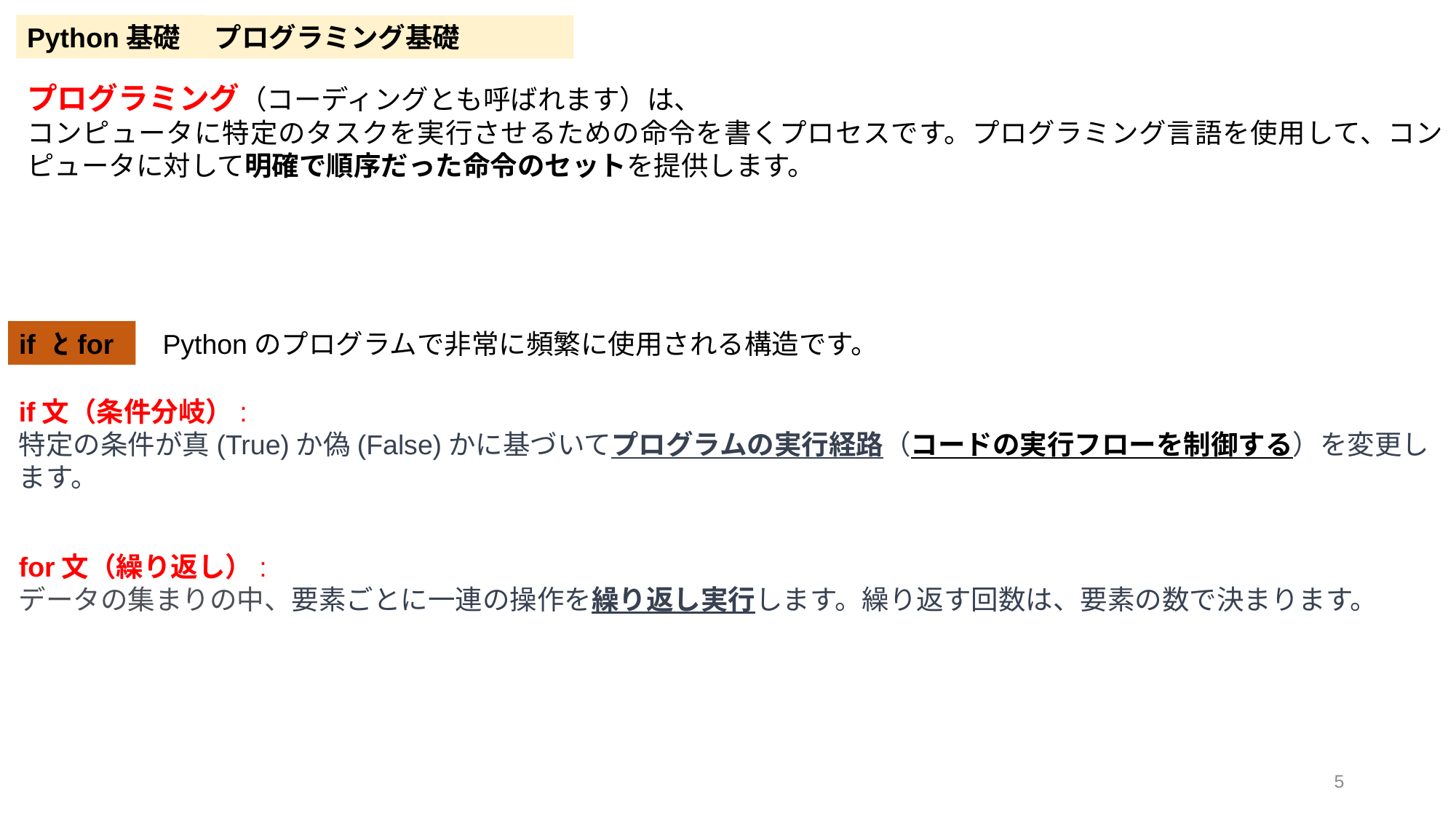

Python基礎
プログラミング基礎
プログラミング（コーディングとも呼ばれます）は、
コンピュータに特定のタスクを実行させるための命令を書くプロセスです。プログラミング言語を使用して、コンピュータに対して明確で順序だった命令のセットを提供します。
if と
for
Pythonのプログラムで非常に頻繁に使用される構造です。
if文（条件分岐）:
特定の条件が真(True)か偽(False)かに基づいてプログラムの実行経路（コードの実行フローを制御する）を変更します。
for文（繰り返し）:
データの集まりの中、要素ごとに一連の操作を繰り返し実行します。繰り返す回数は、要素の数で決まります。
5